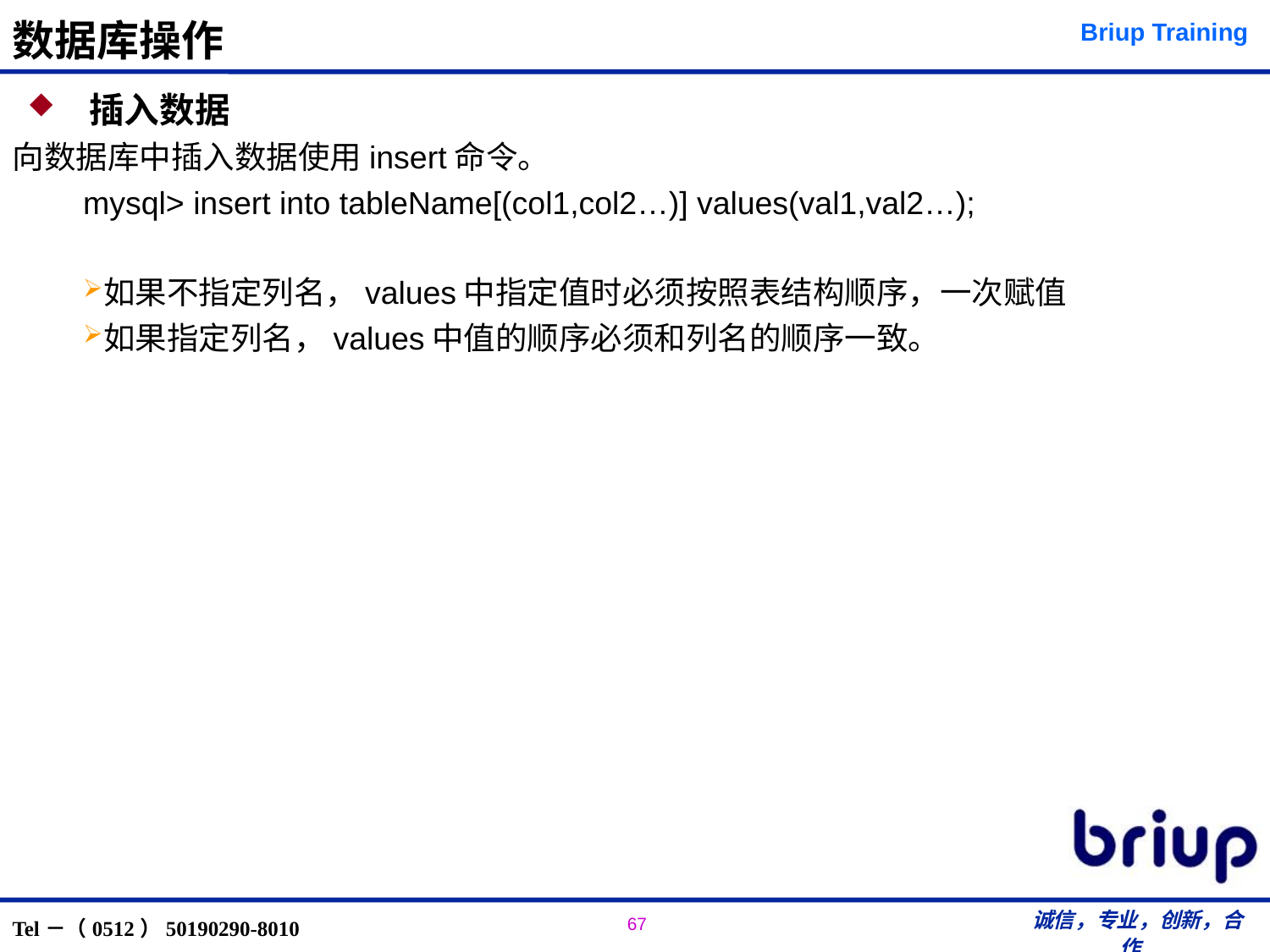

# 数据库操作
 插入数据
向数据库中插入数据使用insert命令。
mysql> insert into tableName[(col1,col2…)] values(val1,val2…);

如果不指定列名，values中指定值时必须按照表结构顺序，一次赋值
如果指定列名，values中值的顺序必须和列名的顺序一致。